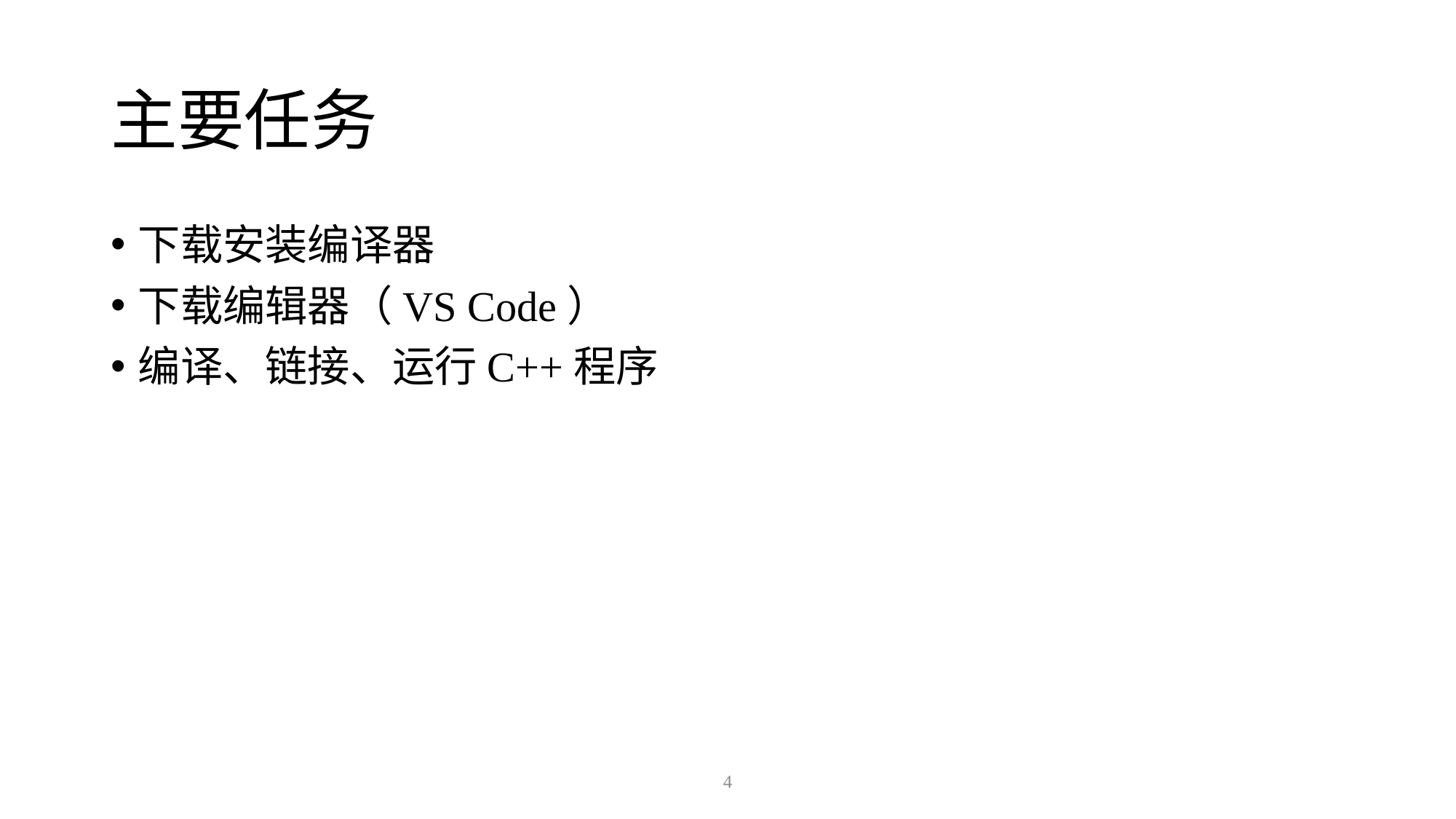

# 主要任务
下载安装编译器
下载编辑器（VS Code）
编译、链接、运行C++程序
4